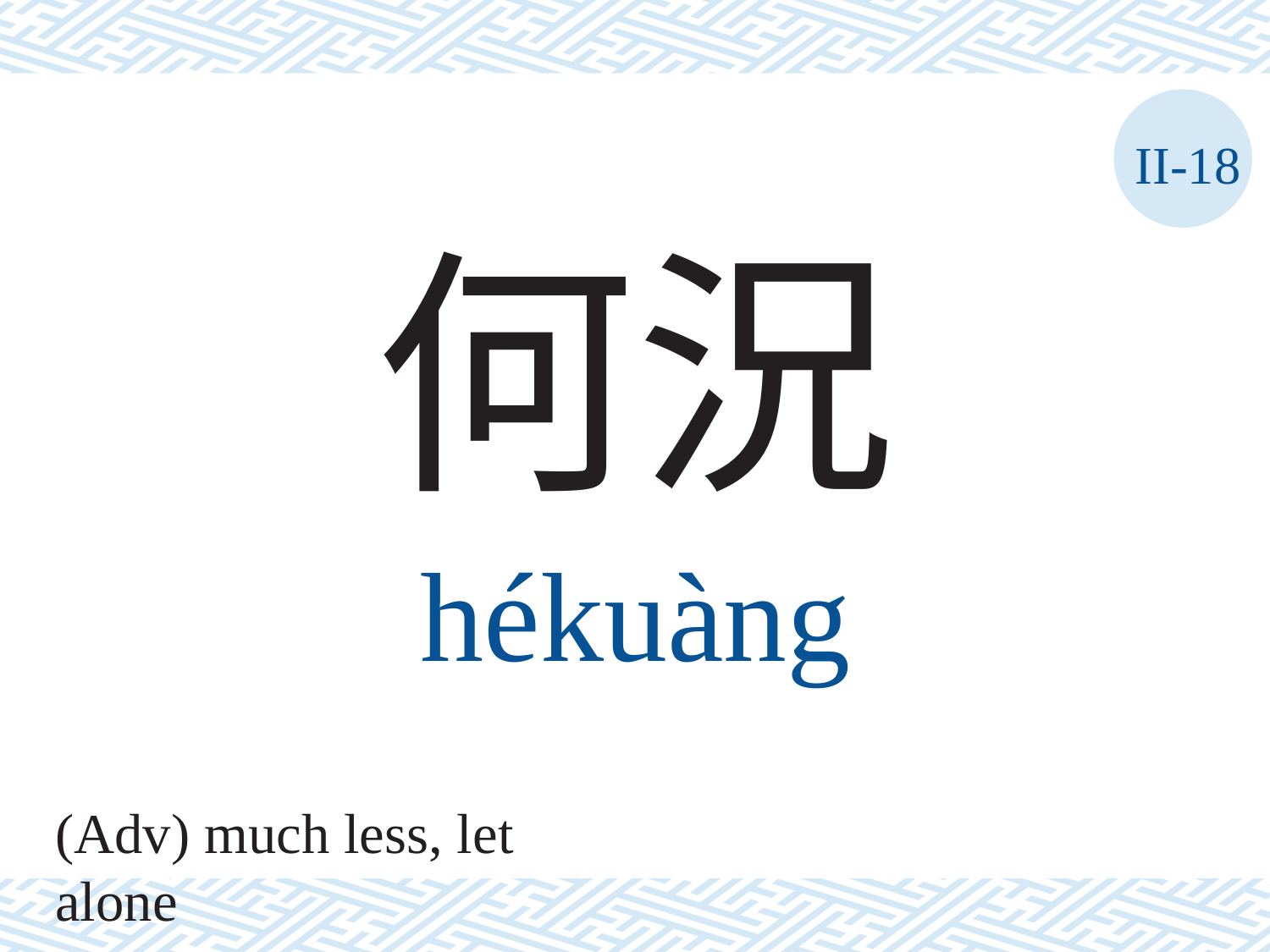

II-18
何況
hékuàng
(Adv) much less, let alone